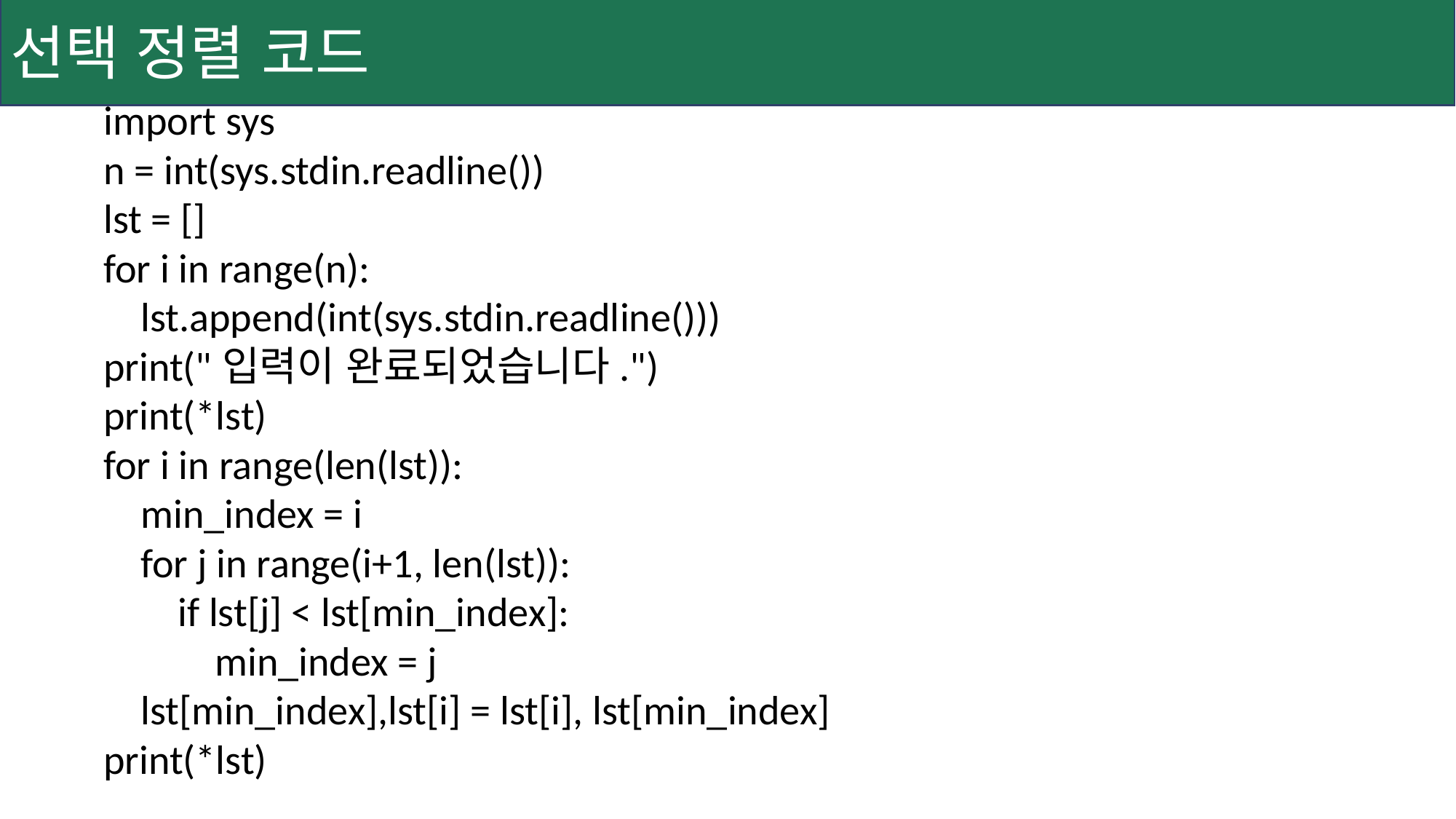

선택 정렬 코드
import sys
n = int(sys.stdin.readline())
lst = []
for i in range(n):
    lst.append(int(sys.stdin.readline()))
print("입력이 완료되었습니다.")
print(*lst)
for i in range(len(lst)):
    min_index = i
    for j in range(i+1, len(lst)):
        if lst[j] < lst[min_index]:
            min_index = j
    lst[min_index],lst[i] = lst[i], lst[min_index]
print(*lst)